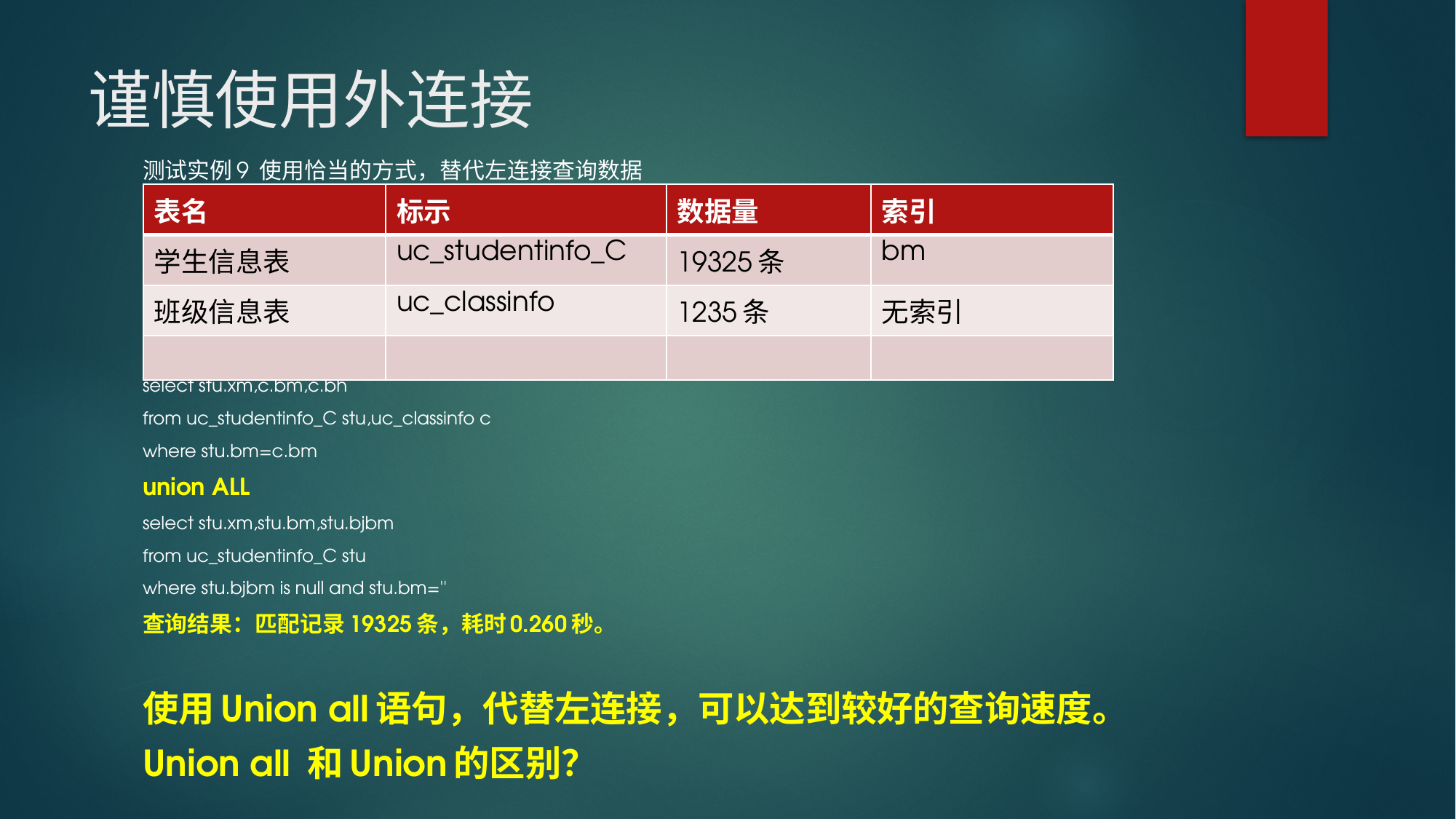

# 谨慎使用外连接
测试实例9 使用恰当的方式，替代左连接查询数据

select stu.xm,c.bm,c.bh
from uc_studentinfo_C stu,uc_classinfo c
where stu.bm=c.bm
union ALL
select stu.xm,stu.bm,stu.bjbm
from uc_studentinfo_C stu
where stu.bjbm is null and stu.bm=''
查询结果：匹配记录19325条，耗时0.260秒。

使用Union all语句，代替左连接，可以达到较好的查询速度。
Union all 和Union的区别？
| 表名 | 标示 | 数据量 | 索引 |
| --- | --- | --- | --- |
| 学生信息表 | uc\_studentinfo\_C | 19325条 | bm |
| 班级信息表 | uc\_classinfo | 1235条 | 无索引 |
|  |  |  |  |